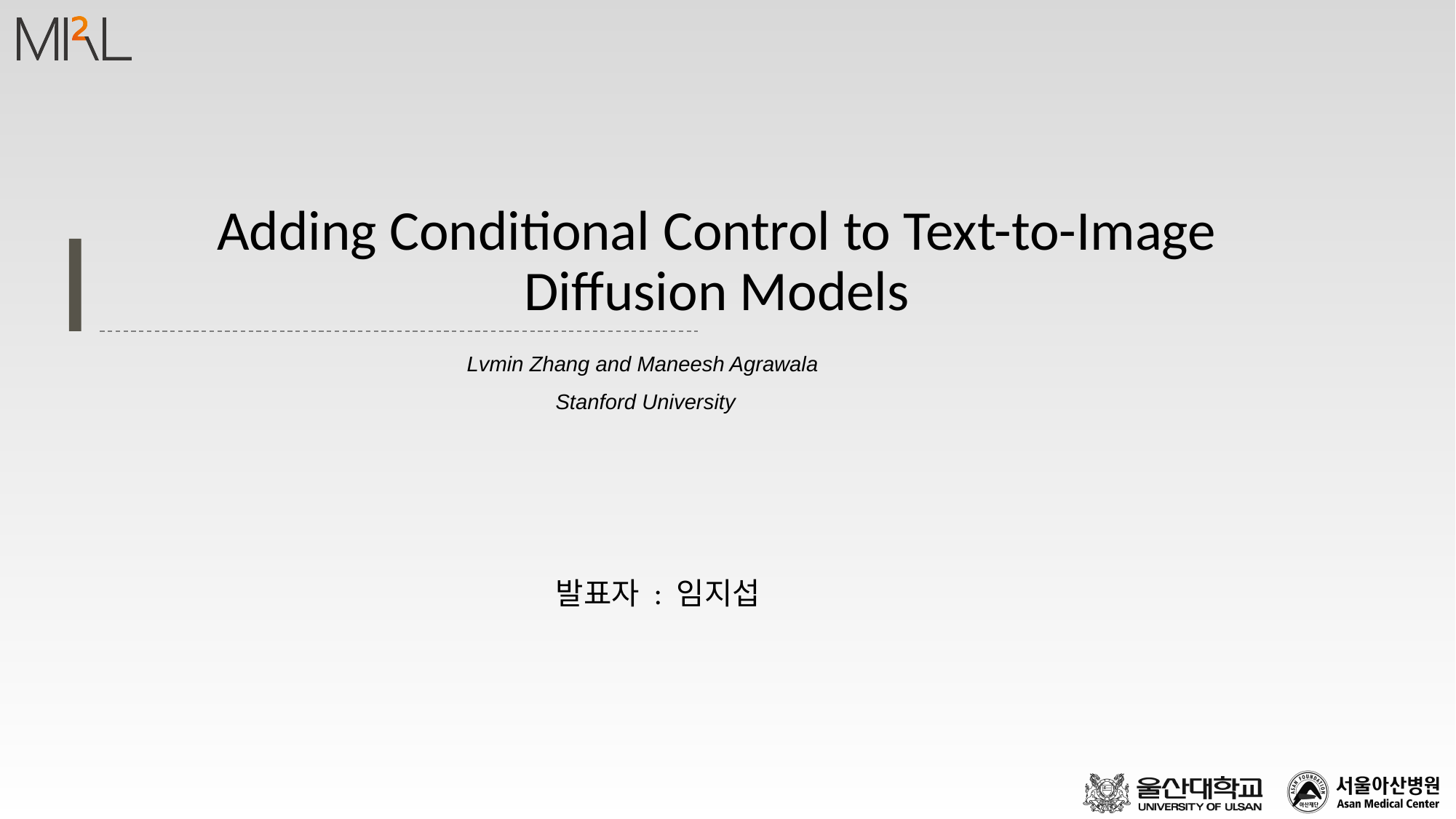

# Adding Conditional Control to Text-to-Image Diffusion Models
Lvmin Zhang and Maneesh Agrawala
Stanford University

발표자 : 임지섭